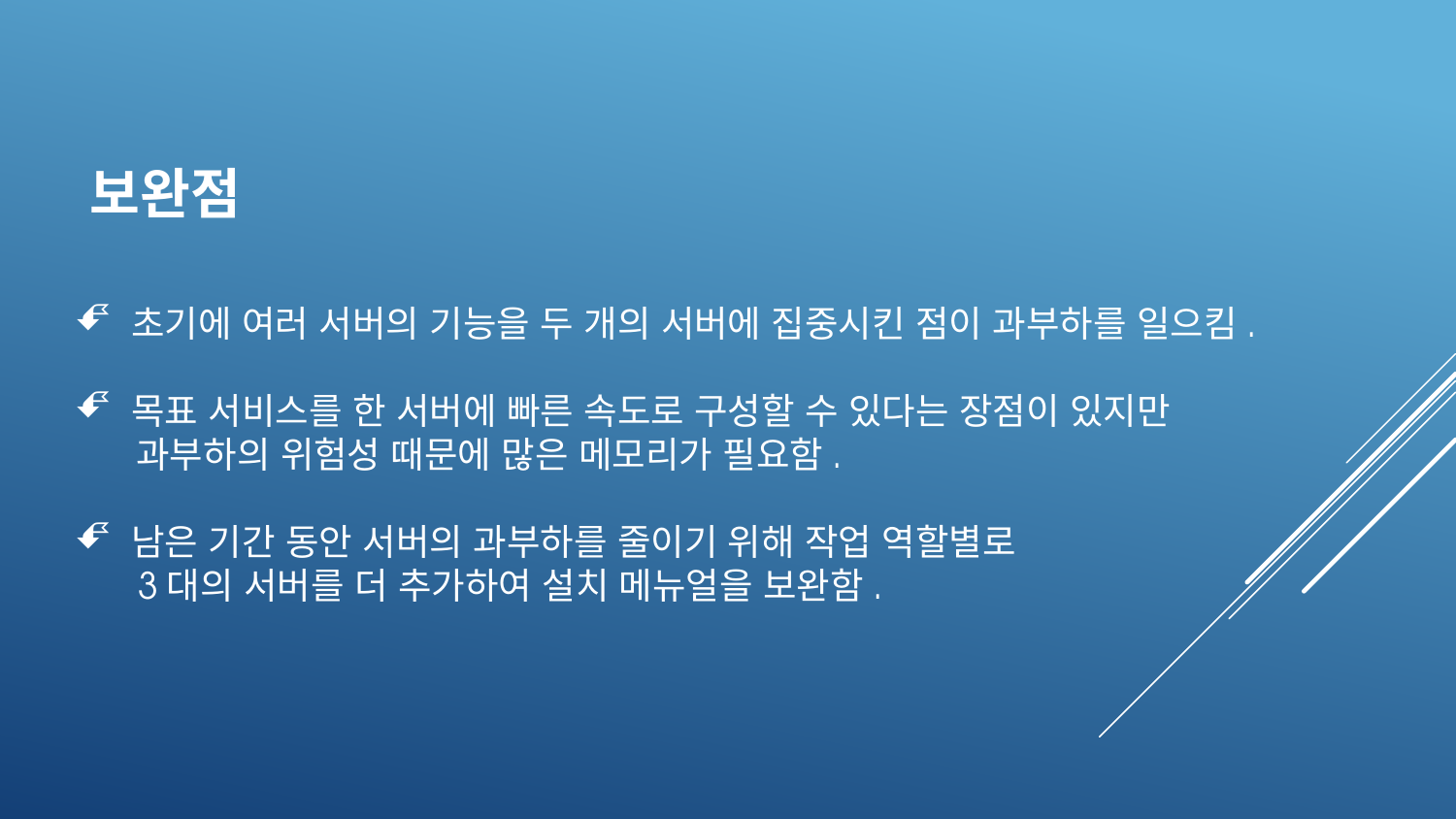

# 보완점
초기에 여러 서버의 기능을 두 개의 서버에 집중시킨 점이 과부하를 일으킴.

목표 서비스를 한 서버에 빠른 속도로 구성할 수 있다는 장점이 있지만
     과부하의 위험성 때문에 많은 메모리가 필요함.

남은 기간 동안 서버의 과부하를 줄이기 위해 작업 역할별로
      3대의 서버를 더 추가하여 설치 메뉴얼을 보완함.